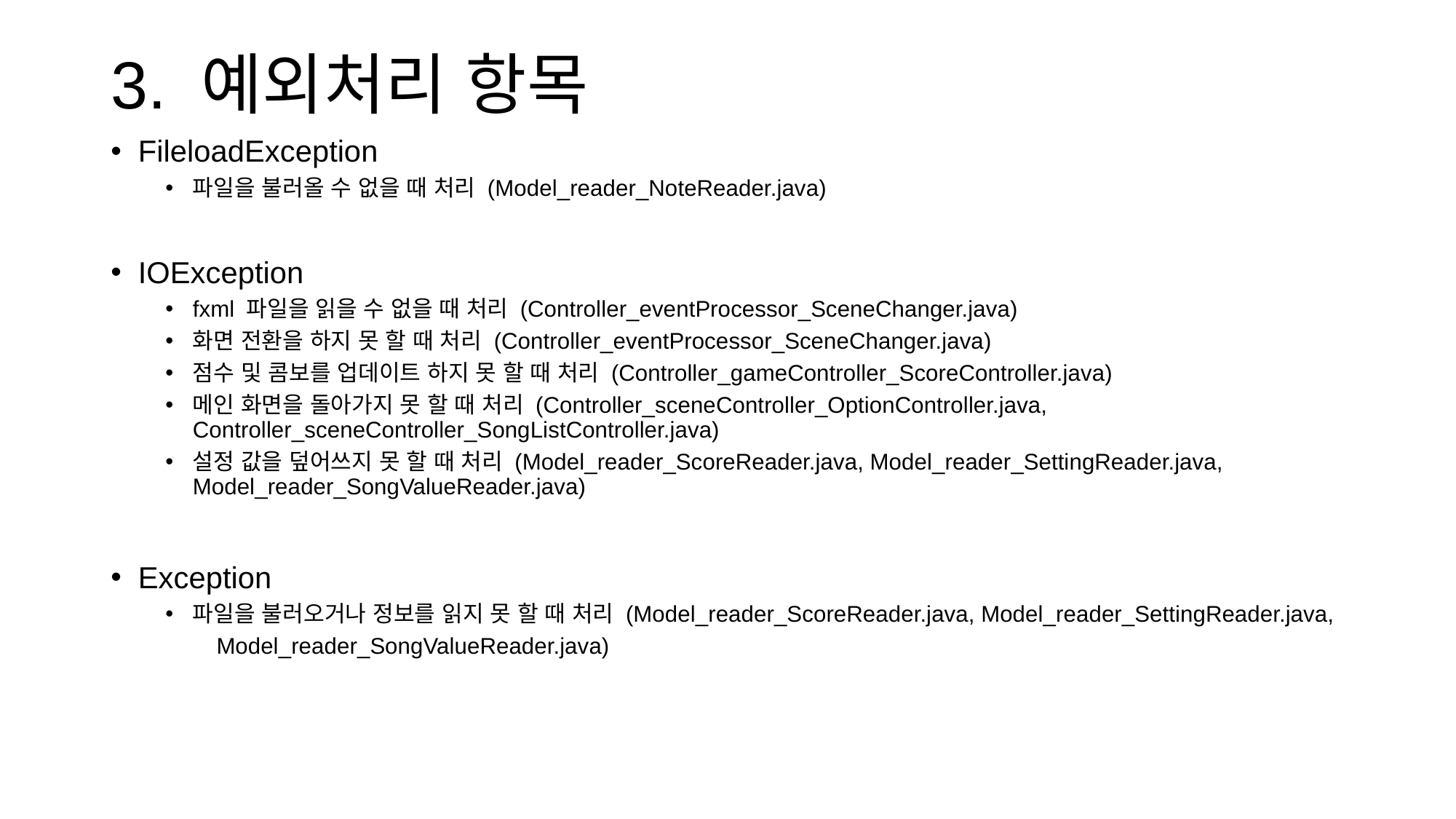

# 3. 예외처리 항목
FileloadException
파일을 불러올 수 없을 때 처리 (Model_reader_NoteReader.java)

IOException
fxml 파일을 읽을 수 없을 때 처리 (Controller_eventProcessor_SceneChanger.java)
화면 전환을 하지 못 할 때 처리 (Controller_eventProcessor_SceneChanger.java)
점수 및 콤보를 업데이트 하지 못 할 때 처리 (Controller_gameController_ScoreController.java)
메인 화면을 돌아가지 못 할 때 처리 (Controller_sceneController_OptionController.java, Controller_sceneController_SongListController.java)
설정 값을 덮어쓰지 못 할 때 처리 (Model_reader_ScoreReader.java, Model_reader_SettingReader.java, Model_reader_SongValueReader.java)

Exception
파일을 불러오거나 정보를 읽지 못 할 때 처리 (Model_reader_ScoreReader.java, Model_reader_SettingReader.java,
        Model_reader_SongValueReader.java)